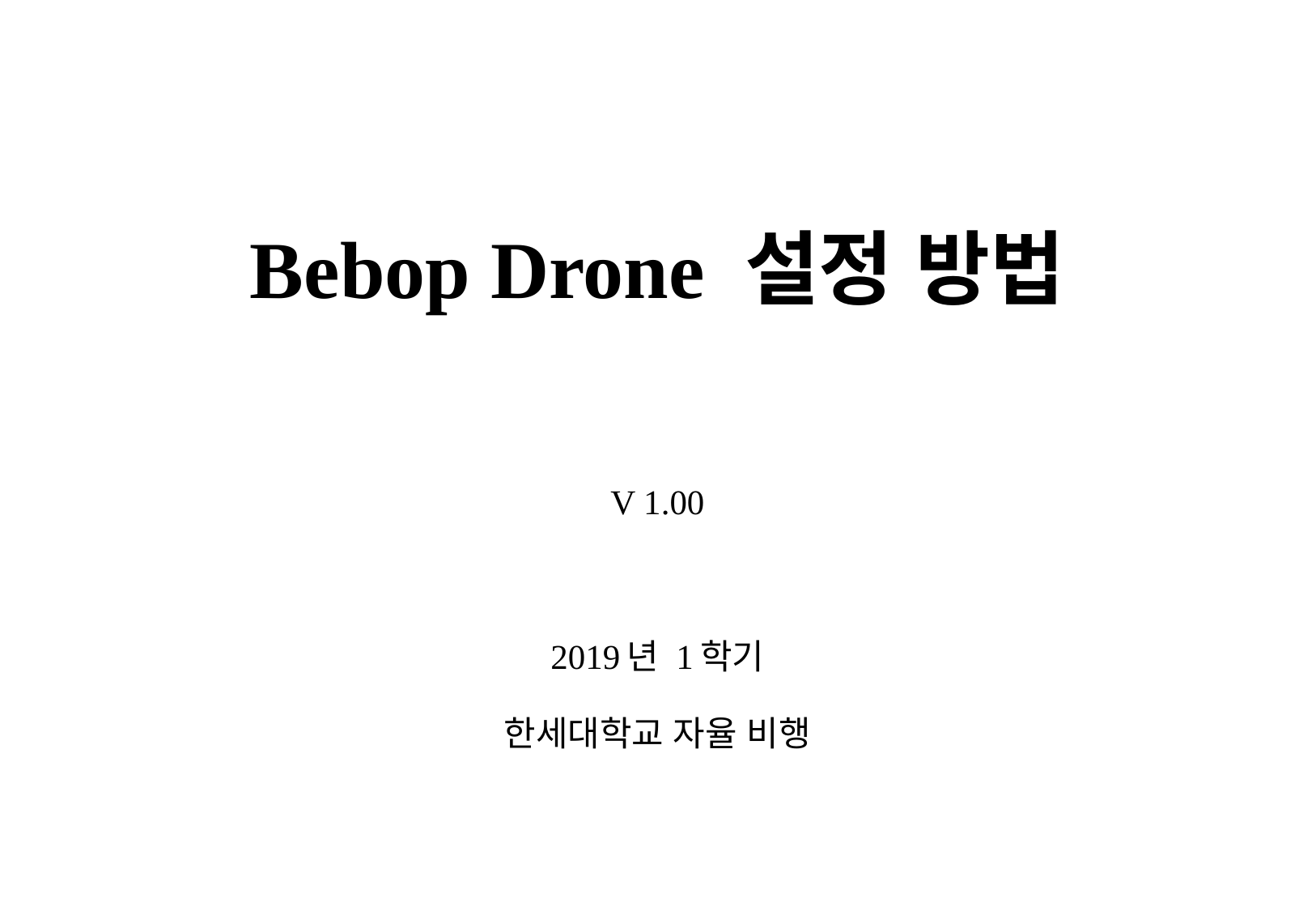

# Bebop Drone 설정 방법
V 1.00

2019년 1학기
한세대학교 자율 비행